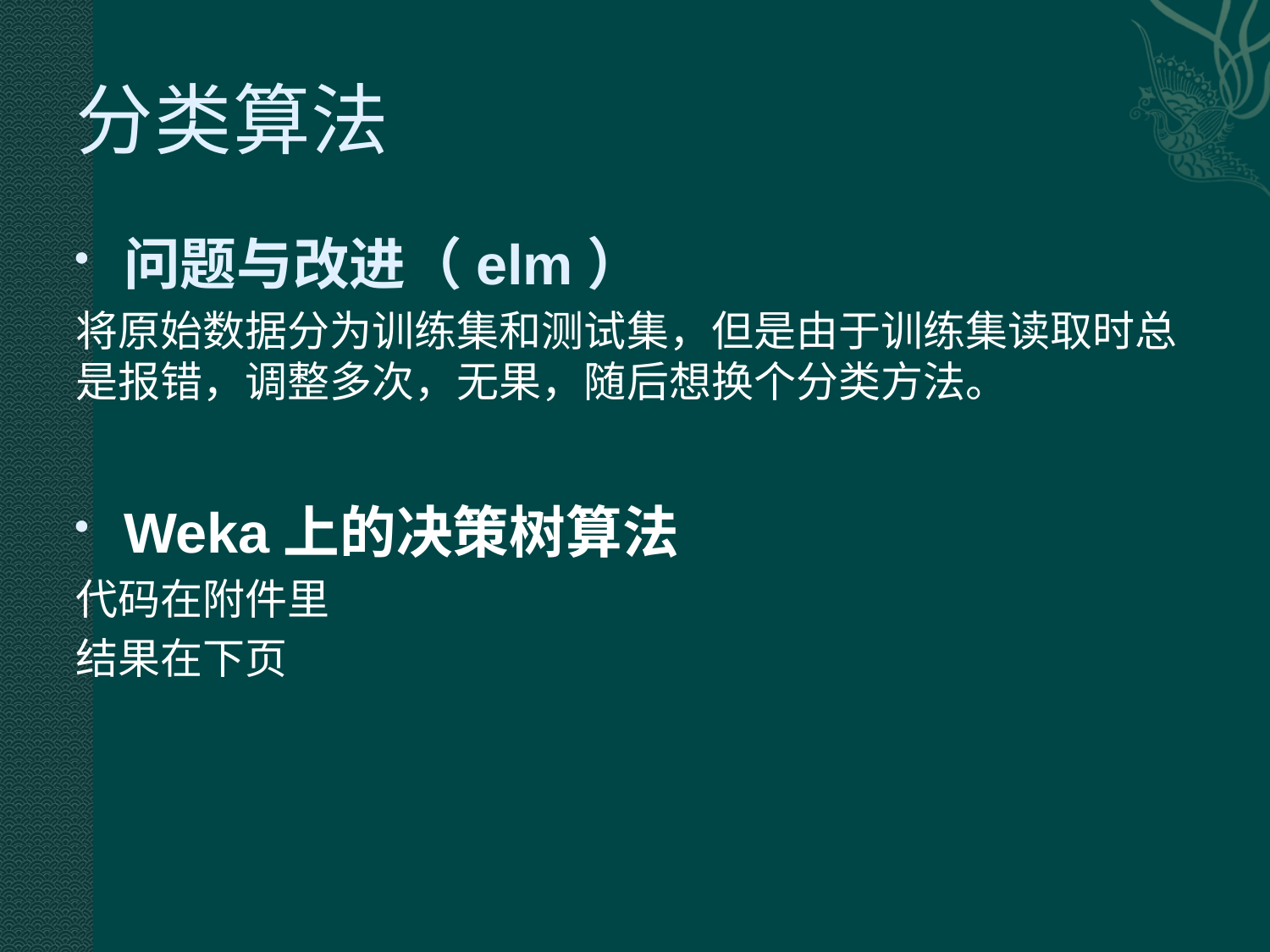

# 分类算法
问题与改进（elm）
将原始数据分为训练集和测试集，但是由于训练集读取时总是报错，调整多次，无果，随后想换个分类方法。

Weka上的决策树算法
代码在附件里
结果在下页